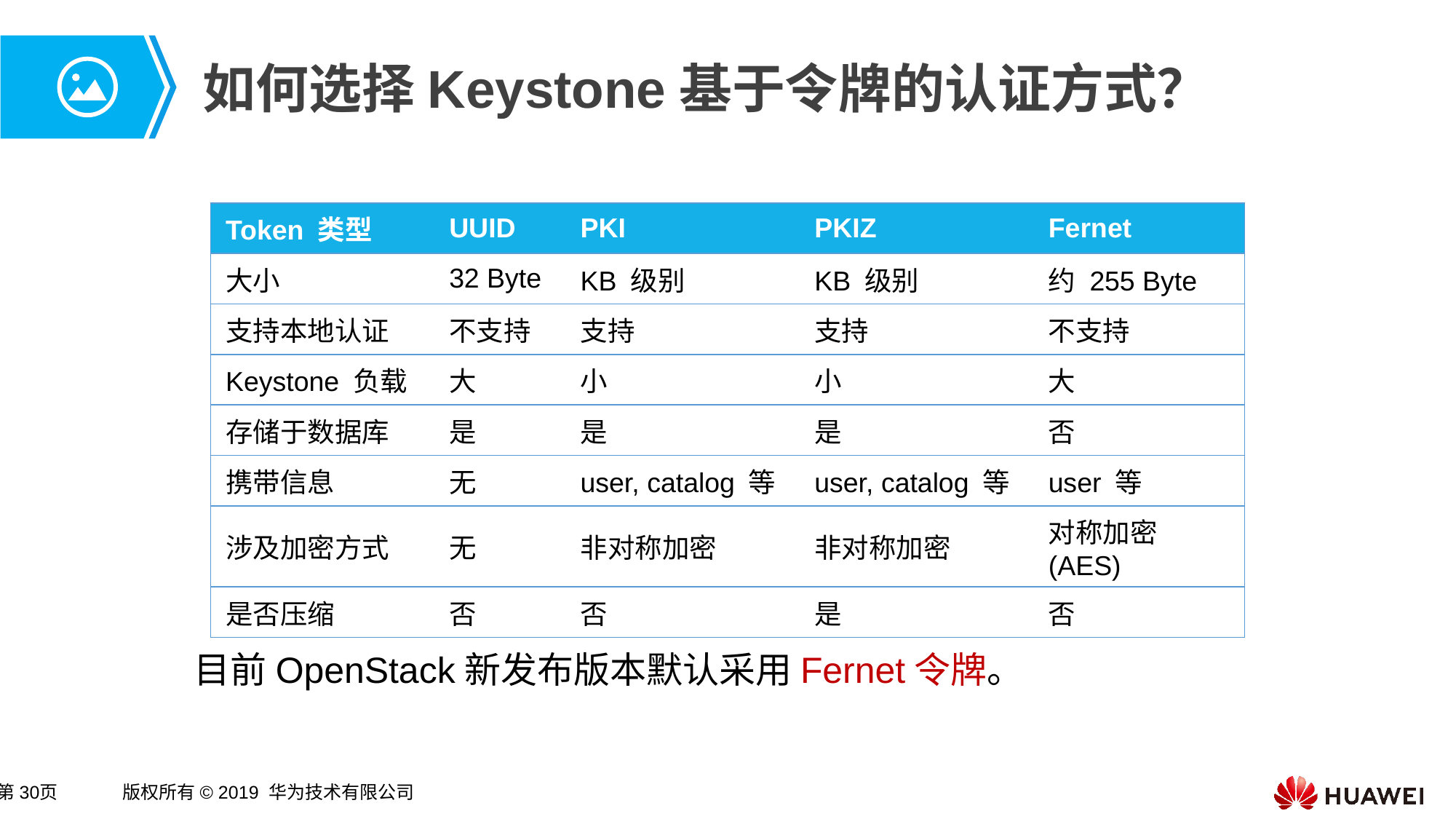

# 如何选择Keystone基于令牌的认证方式？

| Token 类型 | UUID | PKI | PKIZ | Fernet |
| --- | --- | --- | --- | --- |
| 大小 | 32 Byte | KB 级别 | KB 级别 | 约 255 Byte |
| 支持本地认证 | 不支持 | 支持 | 支持 | 不支持 |
| Keystone 负载 | 大 | 小 | 小 | 大 |
| 存储于数据库 | 是 | 是 | 是 | 否 |
| 携带信息 | 无 | user, catalog 等 | user, catalog 等 | user 等 |
| 涉及加密方式 | 无 | 非对称加密 | 非对称加密 | 对称加密(AES) |
| 是否压缩 | 否 | 否 | 是 | 否 |
目前OpenStack新发布版本默认采用Fernet令牌。